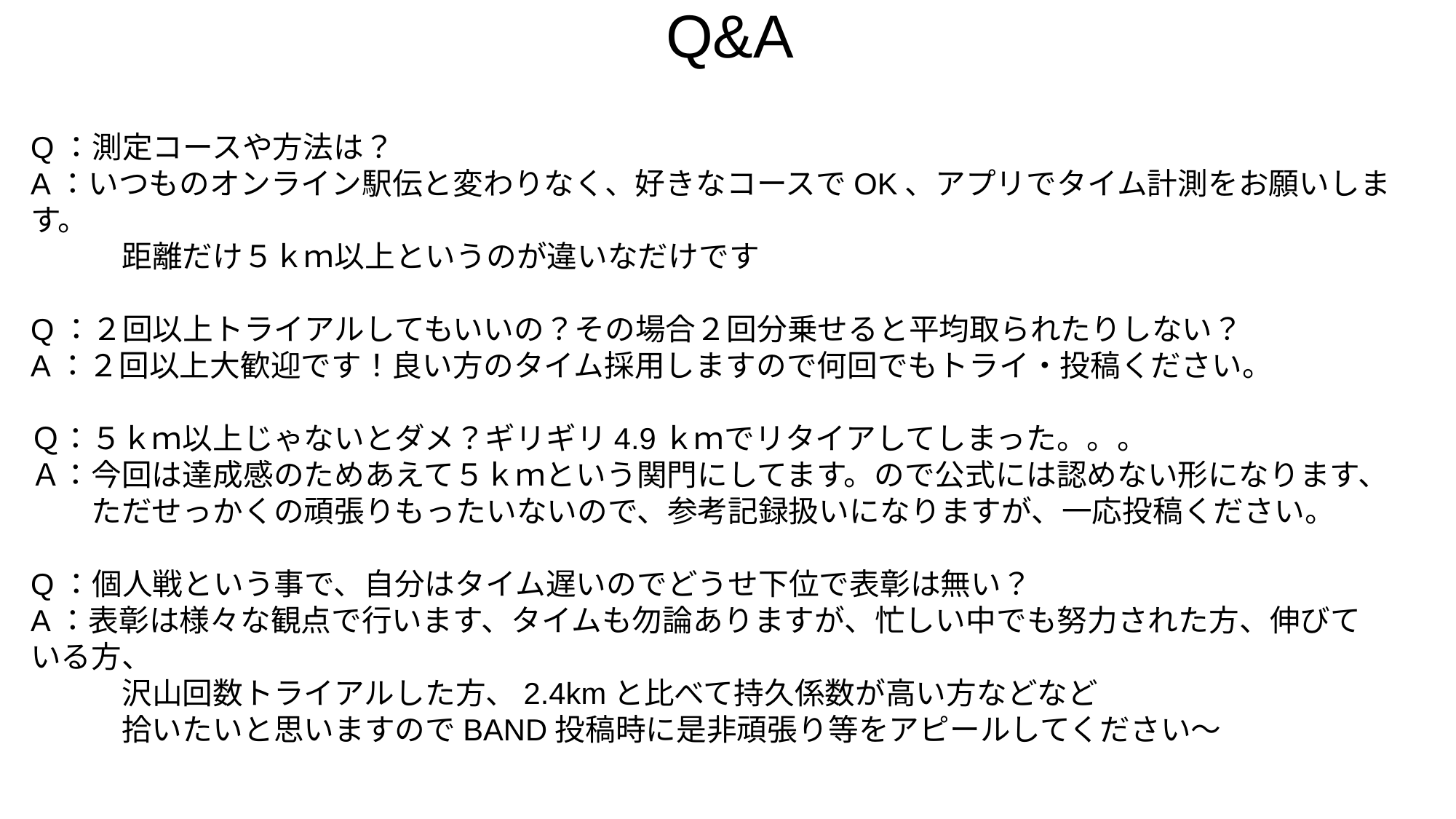

Q&A
Q：測定コースや方法は？
A：いつものオンライン駅伝と変わりなく、好きなコースでOK、アプリでタイム計測をお願いします。
　　　距離だけ５ｋｍ以上というのが違いなだけです

Q：２回以上トライアルしてもいいの？その場合２回分乗せると平均取られたりしない？
A：２回以上大歓迎です！良い方のタイム採用しますので何回でもトライ・投稿ください。

Ｑ：５ｋｍ以上じゃないとダメ？ギリギリ4.9ｋｍでリタイアしてしまった。。。
Ａ：今回は達成感のためあえて５ｋｍという関門にしてます。ので公式には認めない形になります、
　　ただせっかくの頑張りもったいないので、参考記録扱いになりますが、一応投稿ください。

Q：個人戦という事で、自分はタイム遅いのでどうせ下位で表彰は無い？
A：表彰は様々な観点で行います、タイムも勿論ありますが、忙しい中でも努力された方、伸びている方、
　　　沢山回数トライアルした方、2.4kmと比べて持久係数が高い方などなど
　　　拾いたいと思いますのでBAND投稿時に是非頑張り等をアピールしてください～